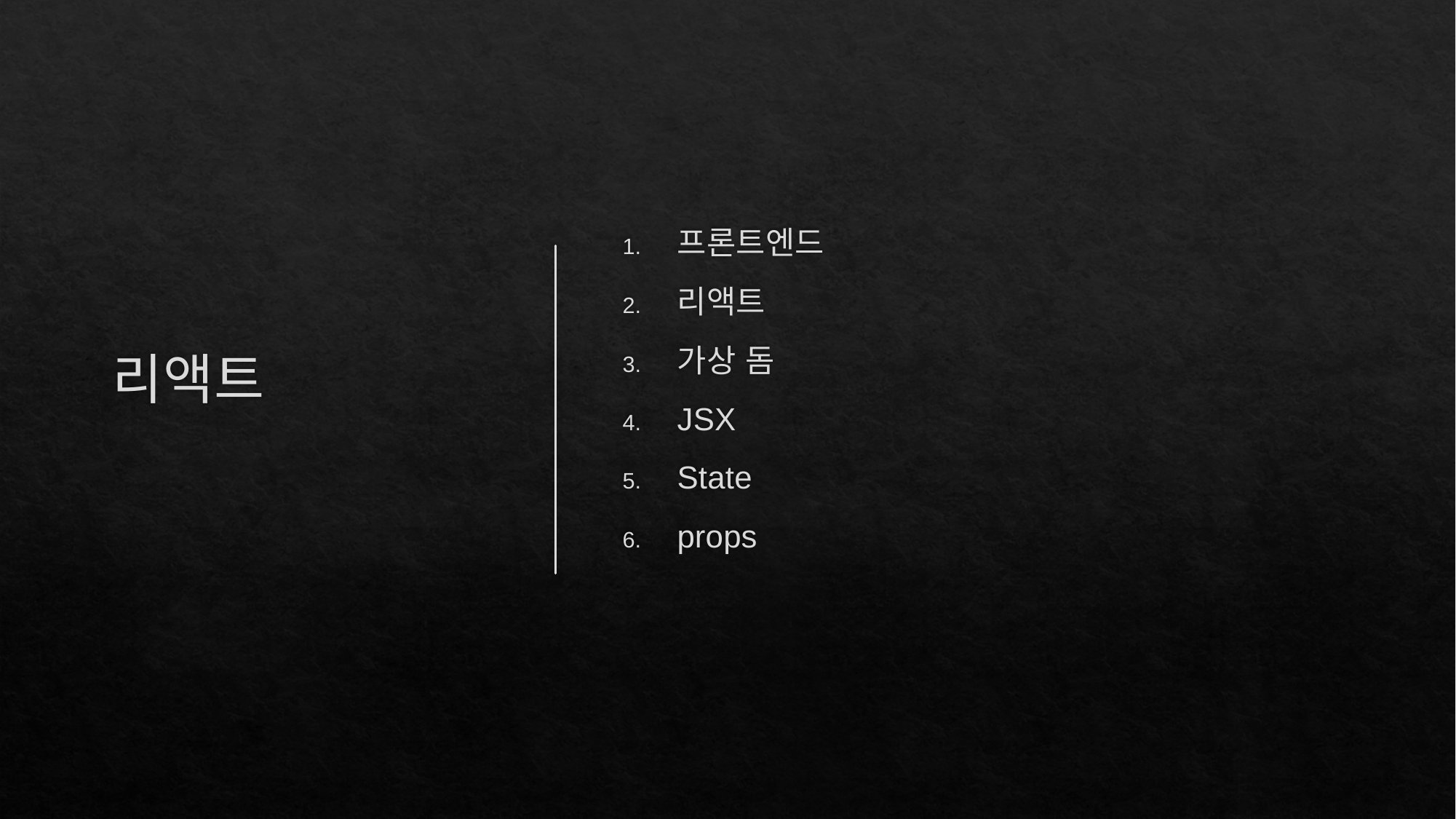

# 리액트

프론트엔드
리액트
가상 돔
JSX
State
props